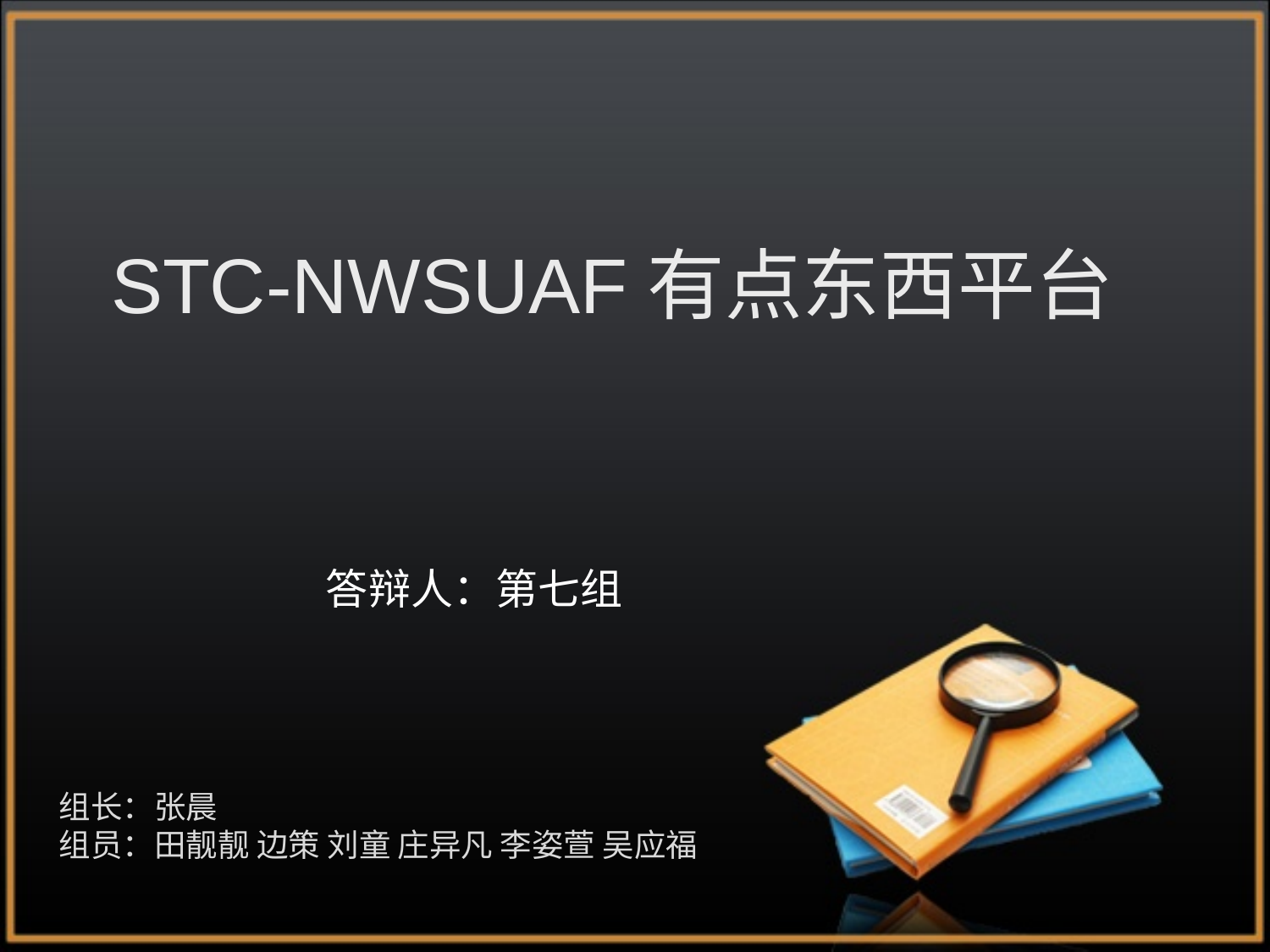

STC-NWSUAF有点东西平台
答辩人：第七组
组长：张晨
组员：田靓靓 边策 刘童 庄异凡 李姿萱 吴应福